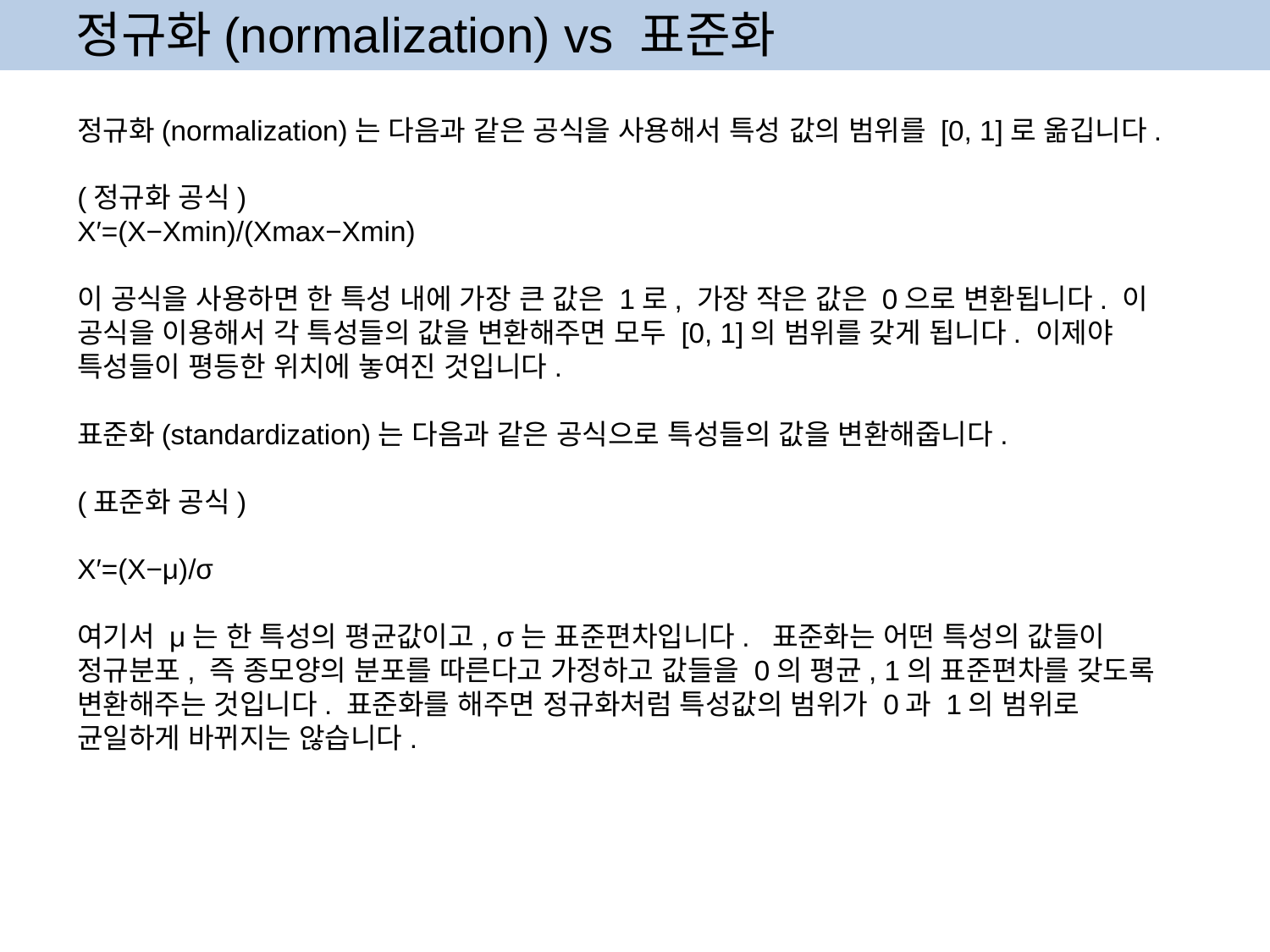

# 정규화(normalization) vs 표준화
정규화(normalization)는 다음과 같은 공식을 사용해서 특성 값의 범위를 [0, 1]로 옮깁니다.

(정규화 공식)
X′=(X−Xmin)/(Xmax−Xmin)

이 공식을 사용하면 한 특성 내에 가장 큰 값은 1로, 가장 작은 값은 0으로 변환됩니다. 이 공식을 이용해서 각 특성들의 값을 변환해주면 모두 [0, 1]의 범위를 갖게 됩니다. 이제야 특성들이 평등한 위치에 놓여진 것입니다.

표준화(standardization)는 다음과 같은 공식으로 특성들의 값을 변환해줍니다.

(표준화 공식)

X′=(X−μ)/σ

여기서 μ는 한 특성의 평균값이고, σ는 표준편차입니다.  표준화는 어떤 특성의 값들이 정규분포, 즉 종모양의 분포를 따른다고 가정하고 값들을 0의 평균, 1의 표준편차를 갖도록 변환해주는 것입니다. 표준화를 해주면 정규화처럼 특성값의 범위가 0과 1의 범위로 균일하게 바뀌지는 않습니다.